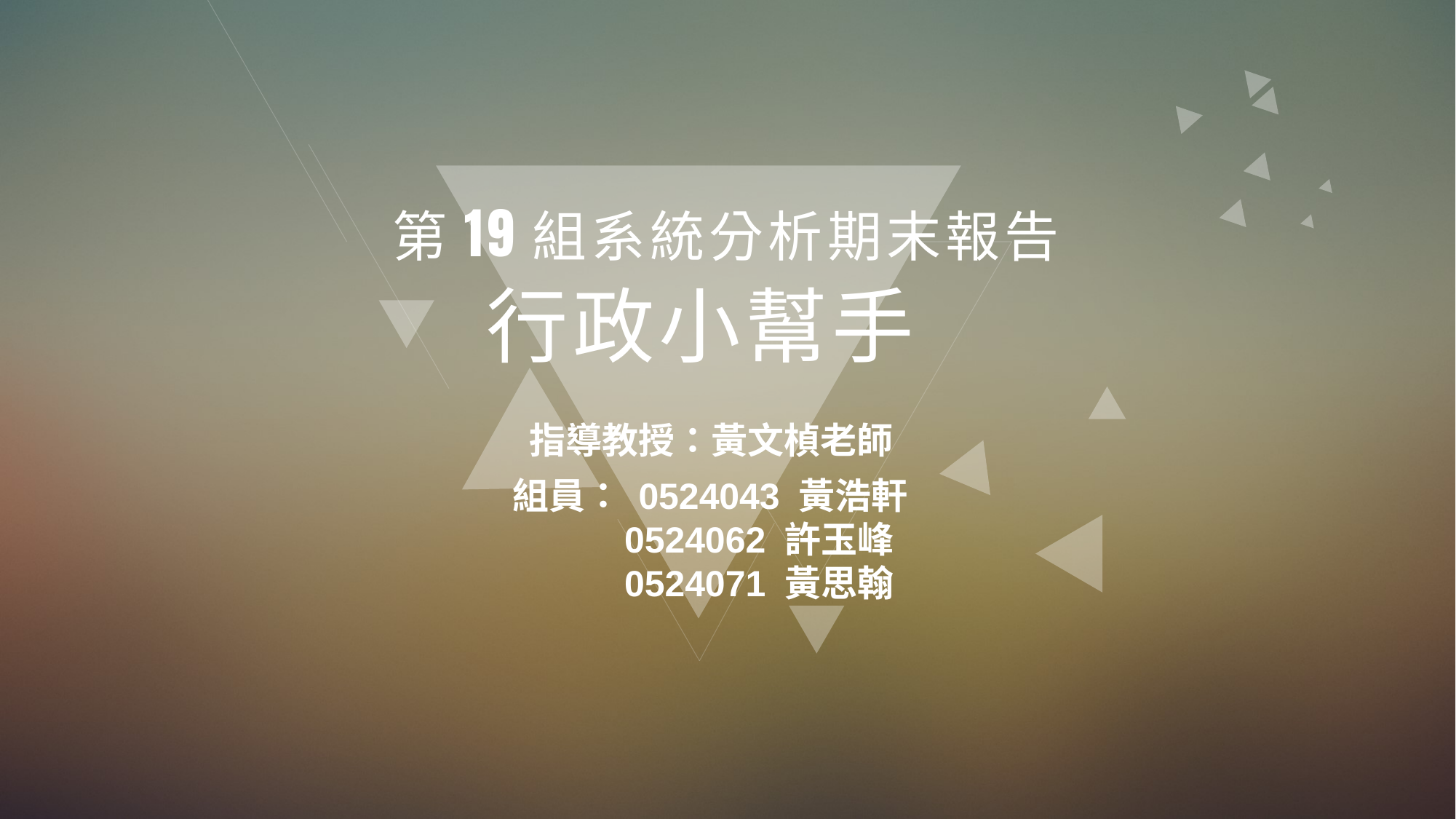

第19組系統分析期末報告

行政小幫手

指導教授：黃文楨老師

組員： 0524043 黃浩軒
           0524062 許玉峰
           0524071 黃思翰